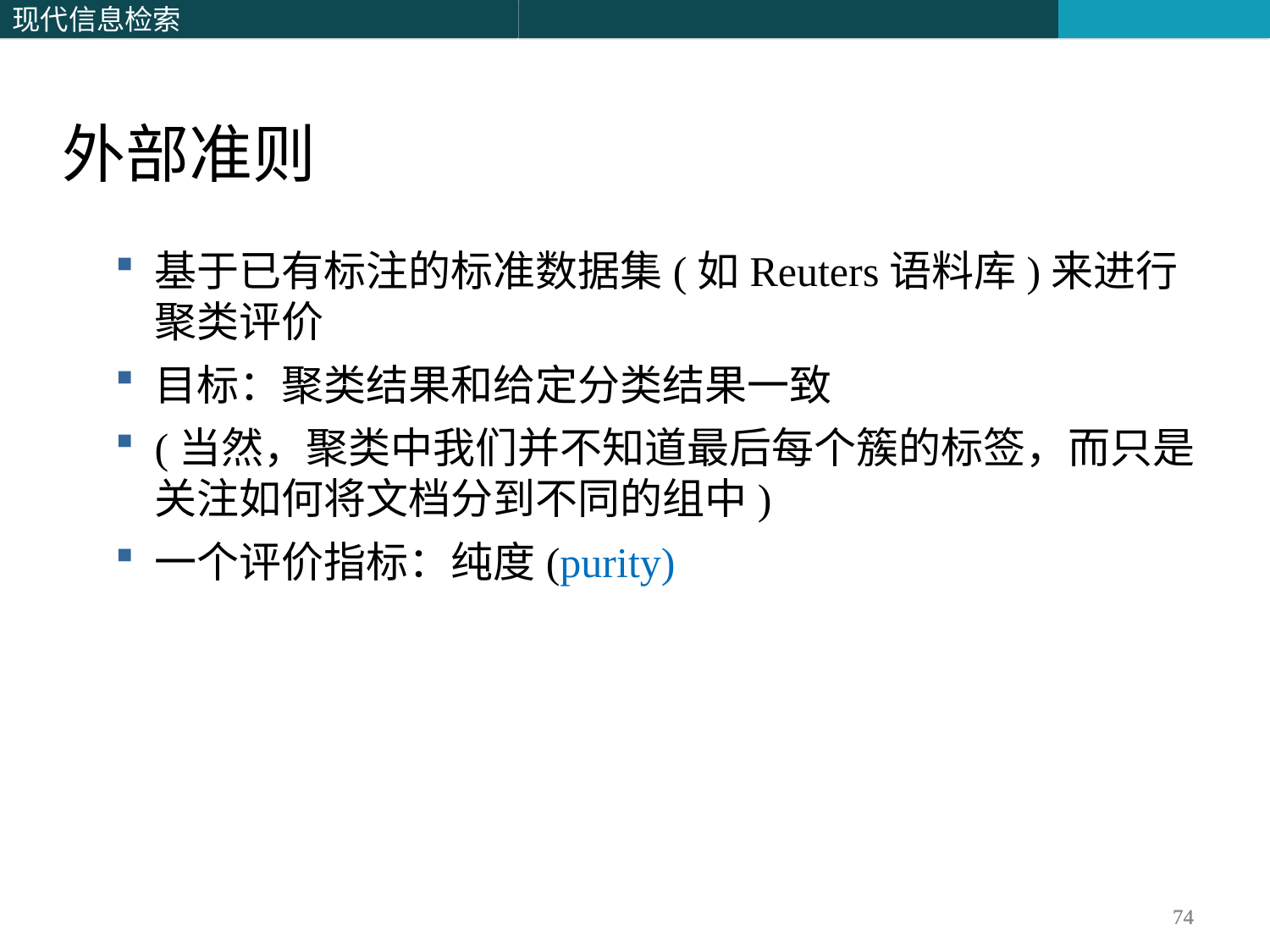

外部准则
基于已有标注的标准数据集(如Reuters语料库)来进行聚类评价
目标：聚类结果和给定分类结果一致
(当然，聚类中我们并不知道最后每个簇的标签，而只是关注如何将文档分到不同的组中)
一个评价指标：纯度(purity)
74
74